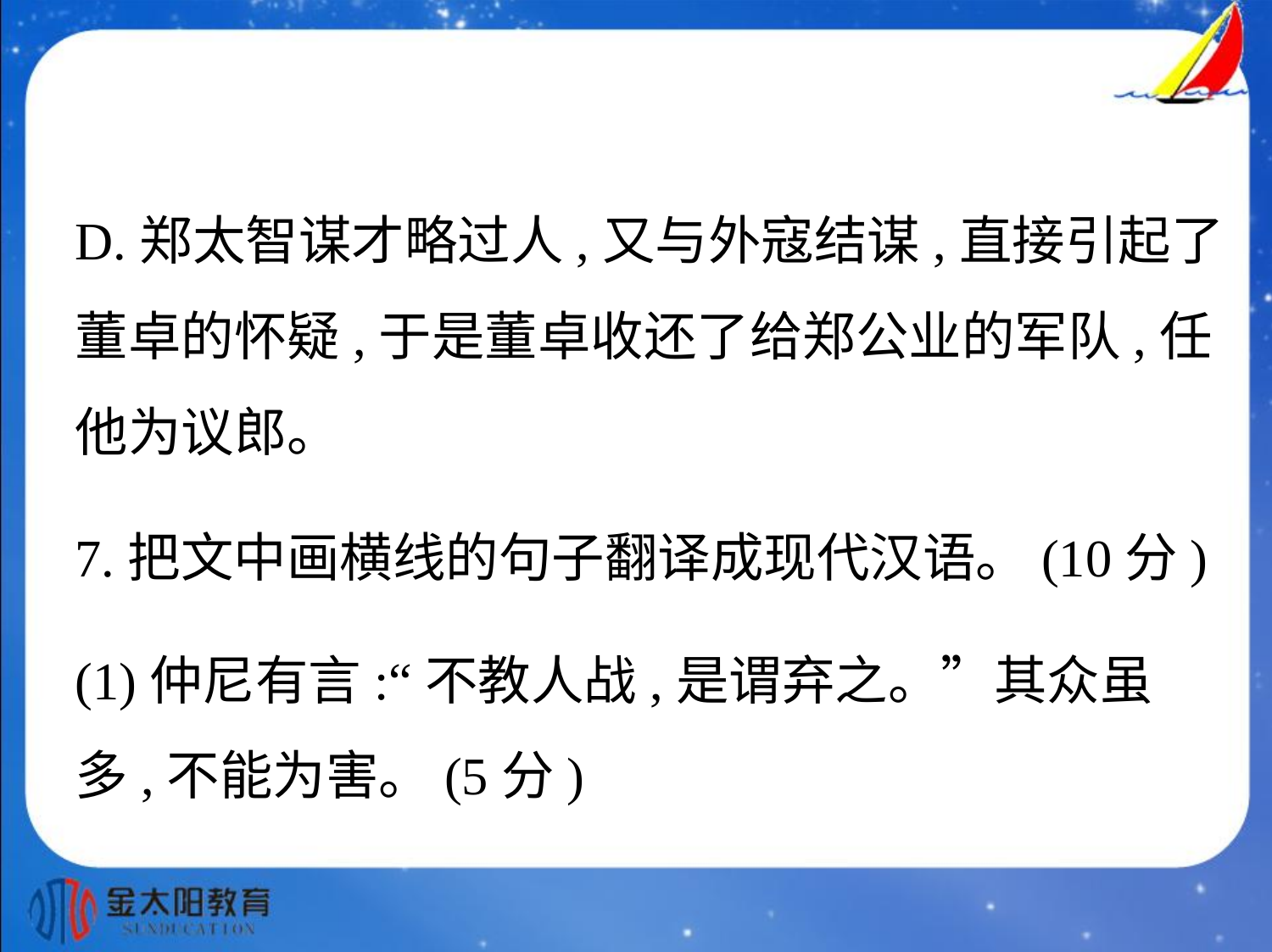

D.郑太智谋才略过人,又与外寇结谋,直接引起了
董卓的怀疑,于是董卓收还了给郑公业的军队,任
他为议郎。
7.把文中画横线的句子翻译成现代汉语。(10分)
(1)仲尼有言:“不教人战,是谓弃之。”其众虽
多,不能为害。(5分)